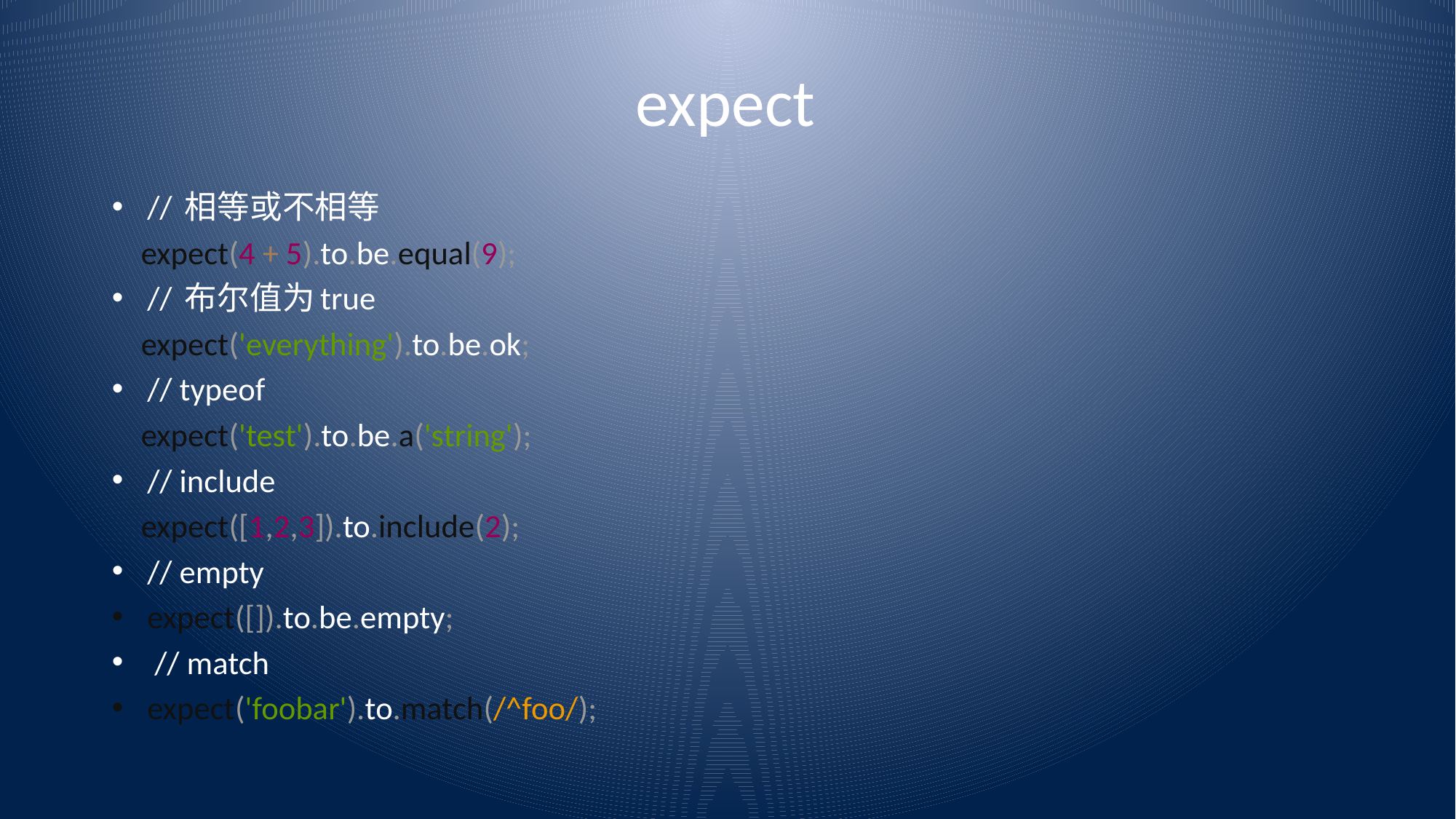

# expect
// 相等或不相等
    expect(4 + 5).to.be.equal(9);
// 布尔值为true
    expect('everything').to.be.ok;
// typeof
    expect('test').to.be.a('string');
// include
    expect([1,2,3]).to.include(2);
// empty
expect([]).to.be.empty;
 // match
expect('foobar').to.match(/^foo/);